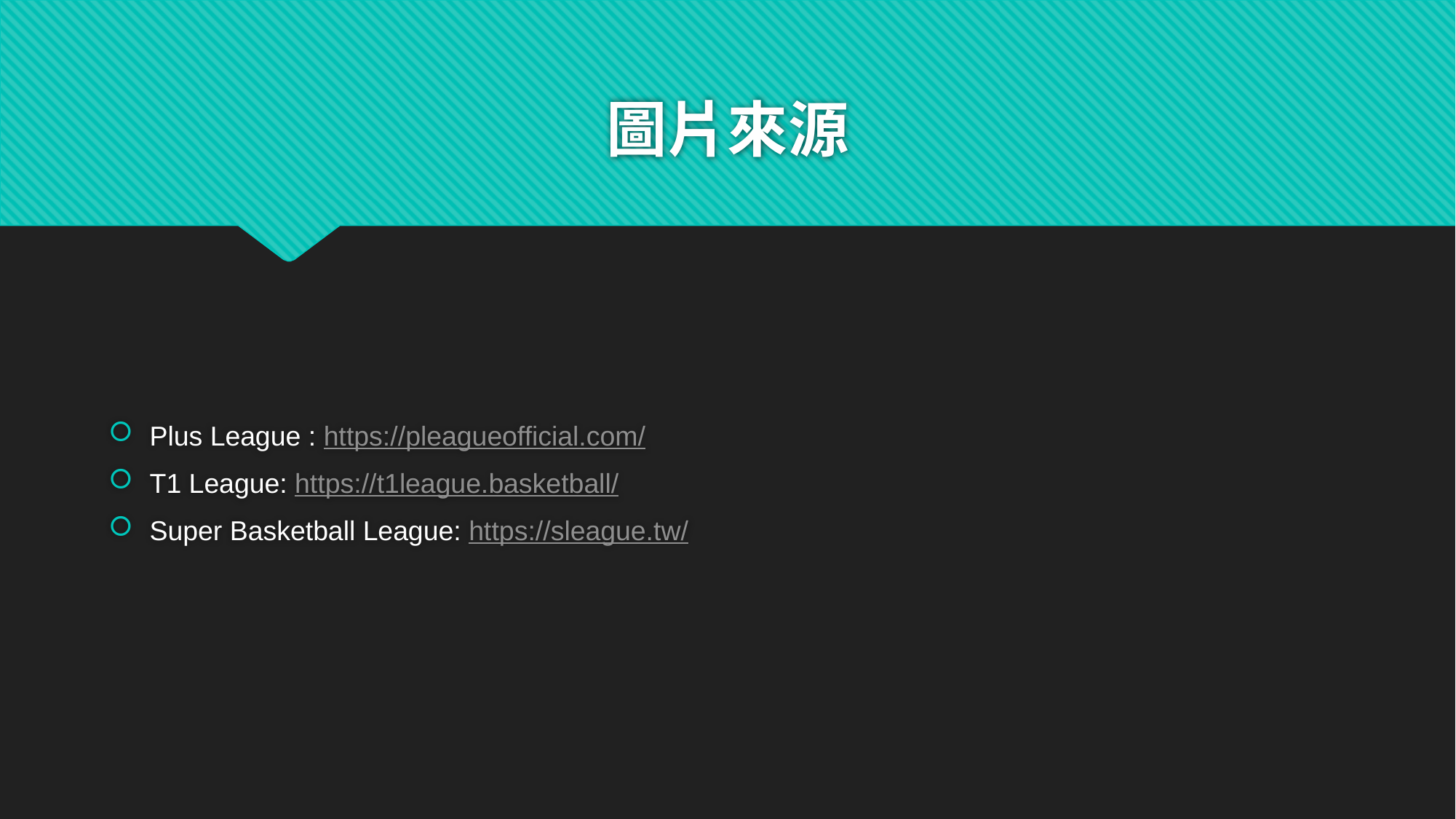

# 圖片來源
Plus League : https://pleagueofficial.com/
T1 League: https://t1league.basketball/
Super Basketball League: https://sleague.tw/